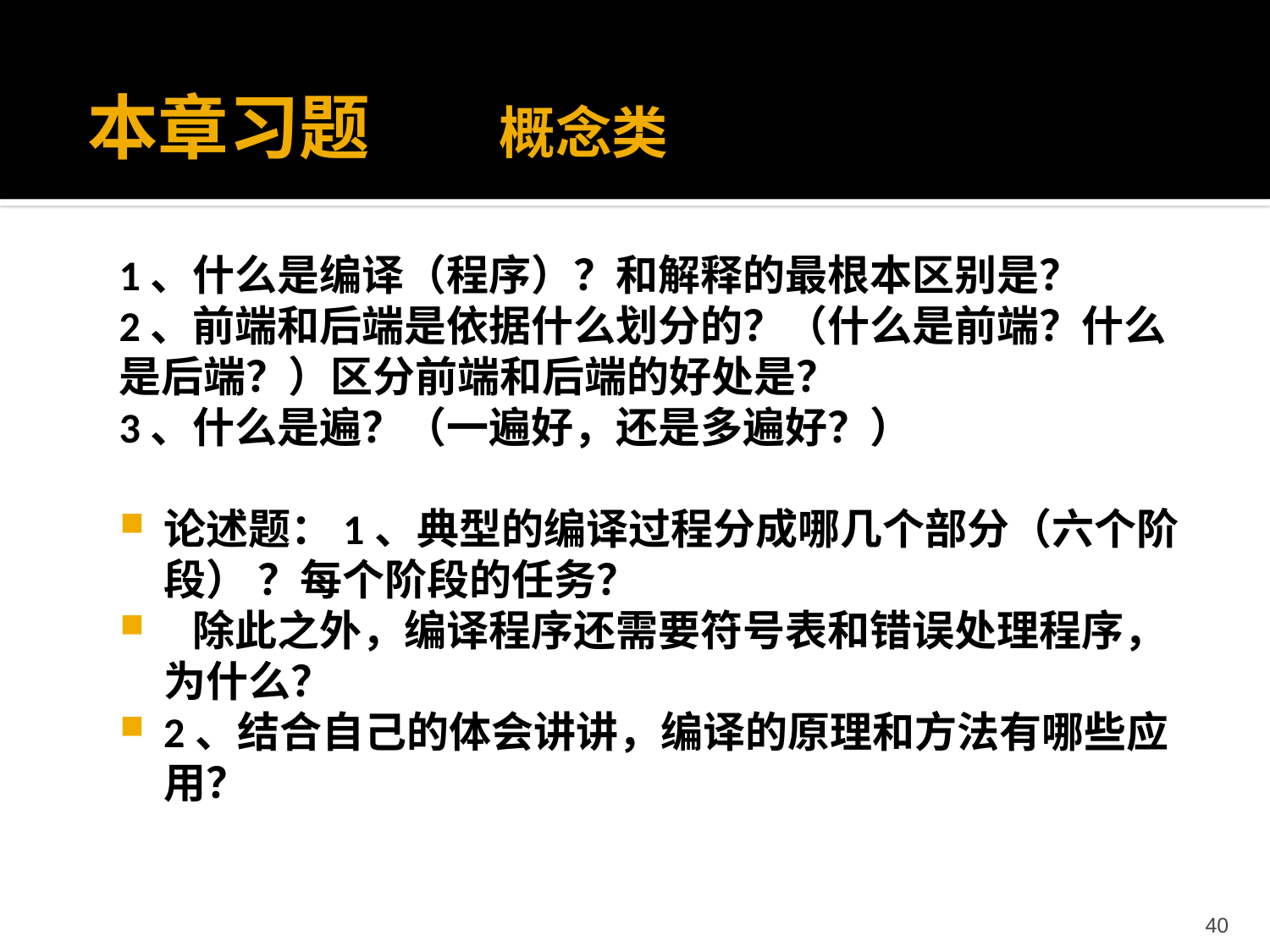

# 本章习题        概念类
1、什么是编译（程序）？和解释的最根本区别是？
2、前端和后端是依据什么划分的？（什么是前端？什么是后端？）区分前端和后端的好处是？
3、什么是遍？（一遍好，还是多遍好？）

论述题：1、典型的编译过程分成哪几个部分（六个阶段） ？每个阶段的任务？
  除此之外，编译程序还需要符号表和错误处理程序，为什么？
2、结合自己的体会讲讲，编译的原理和方法有哪些应用？
40